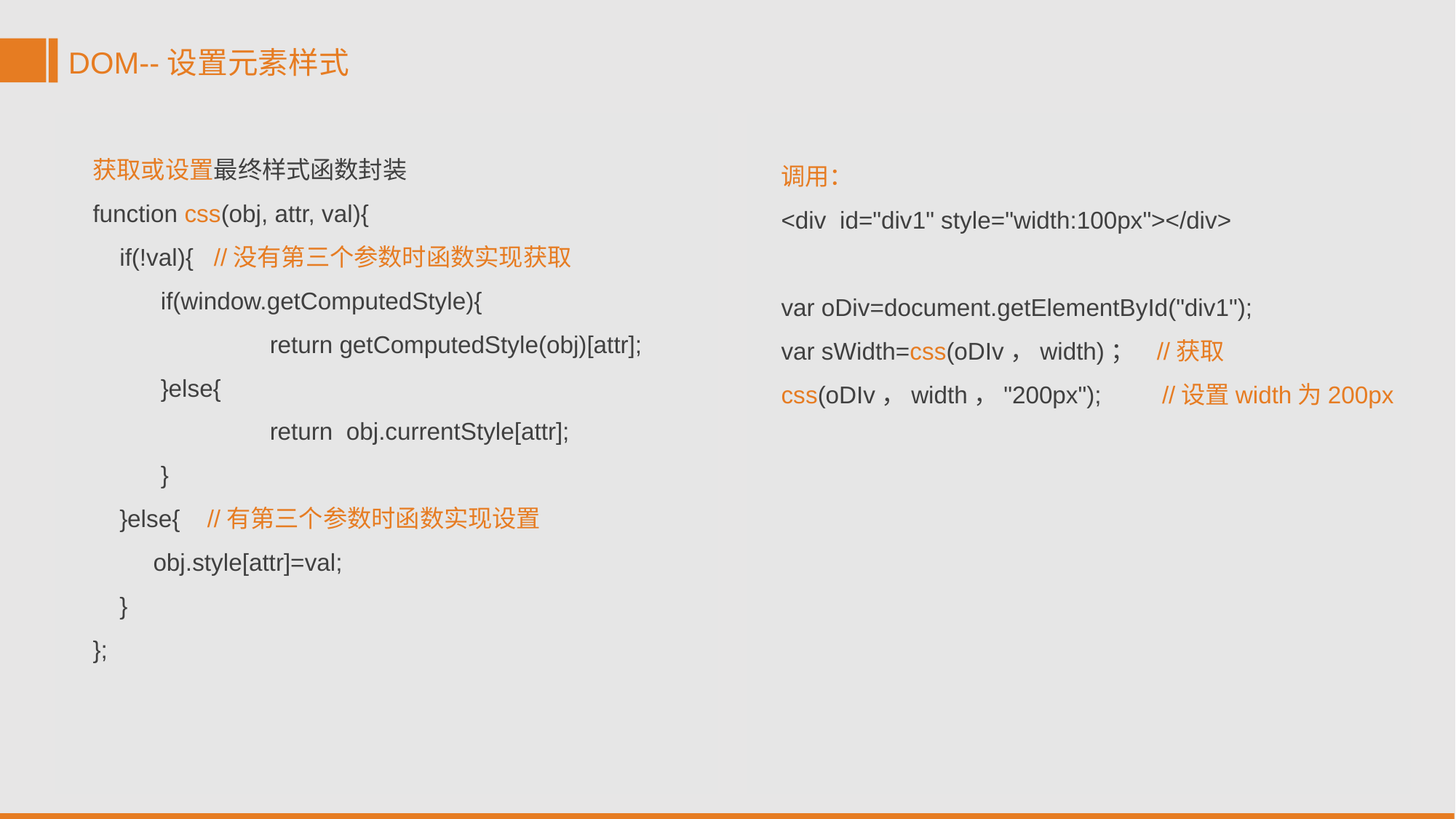

DOM--设置元素样式

获取或设置最终样式函数封装
function css(obj, attr, val){
    if(!val){   //没有第三个参数时函数实现获取
  if(window.getComputedStyle){
	  return getComputedStyle(obj)[attr];
  }else{
	  return  obj.currentStyle[attr];
  }
    }else{    //有第三个参数时函数实现设置
         obj.style[attr]=val;
    }
};

调用：
<div  id="div1" style="width:100px"></div>

var oDiv=document.getElementById("div1");
var sWidth=css(oDIv，width)；   //获取
css(oDIv，width，"200px");         //设置width为200px